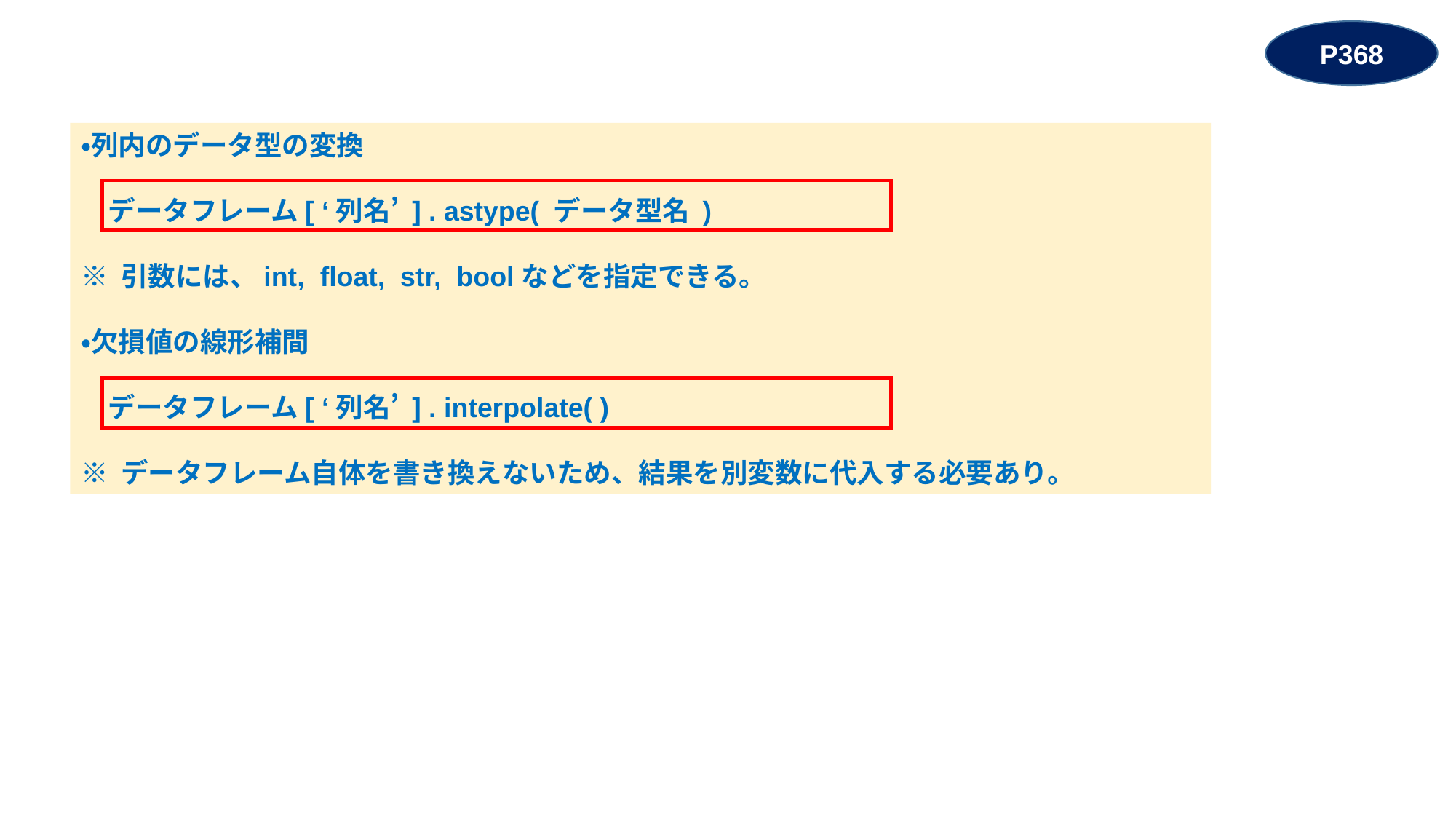

P368
・列内のデータ型の変換

　データフレーム[ ‘列名’ ] . astype( データ型名 )

※ 引数には、int,  float,  str,  boolなどを指定できる。

・欠損値の線形補間

　データフレーム[ ‘列名’ ] . interpolate( )

※ データフレーム自体を書き換えないため、結果を別変数に代入する必要あり。